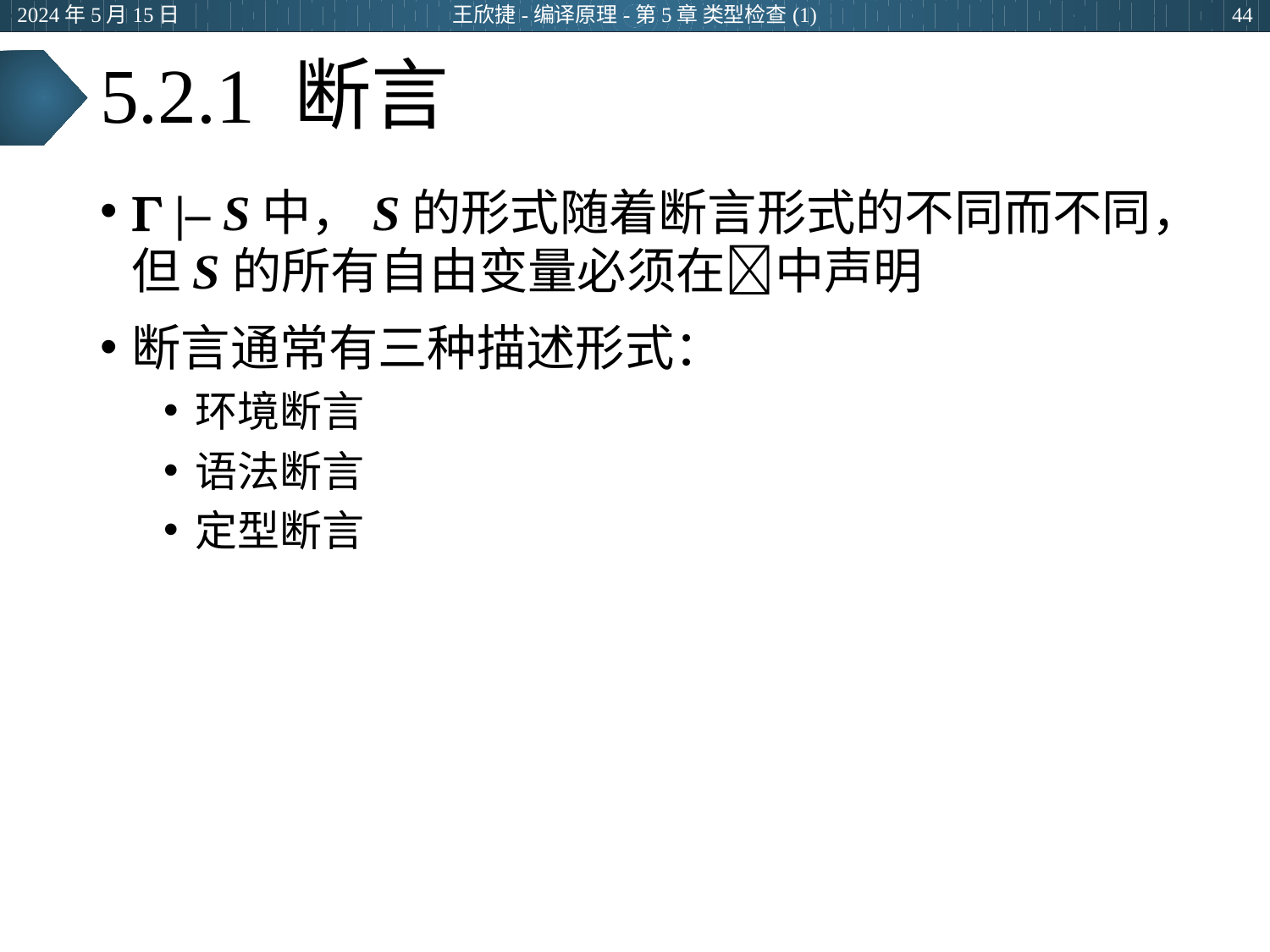

2024年5月15日
王欣捷-编译原理-第5章 类型检查(1)
44
# 5.2.1 断言
Γ |– S中，S的形式随着断言形式的不同而不同，但S的所有自由变量必须在Γ中声明
断言通常有三种描述形式：
环境断言
语法断言
定型断言